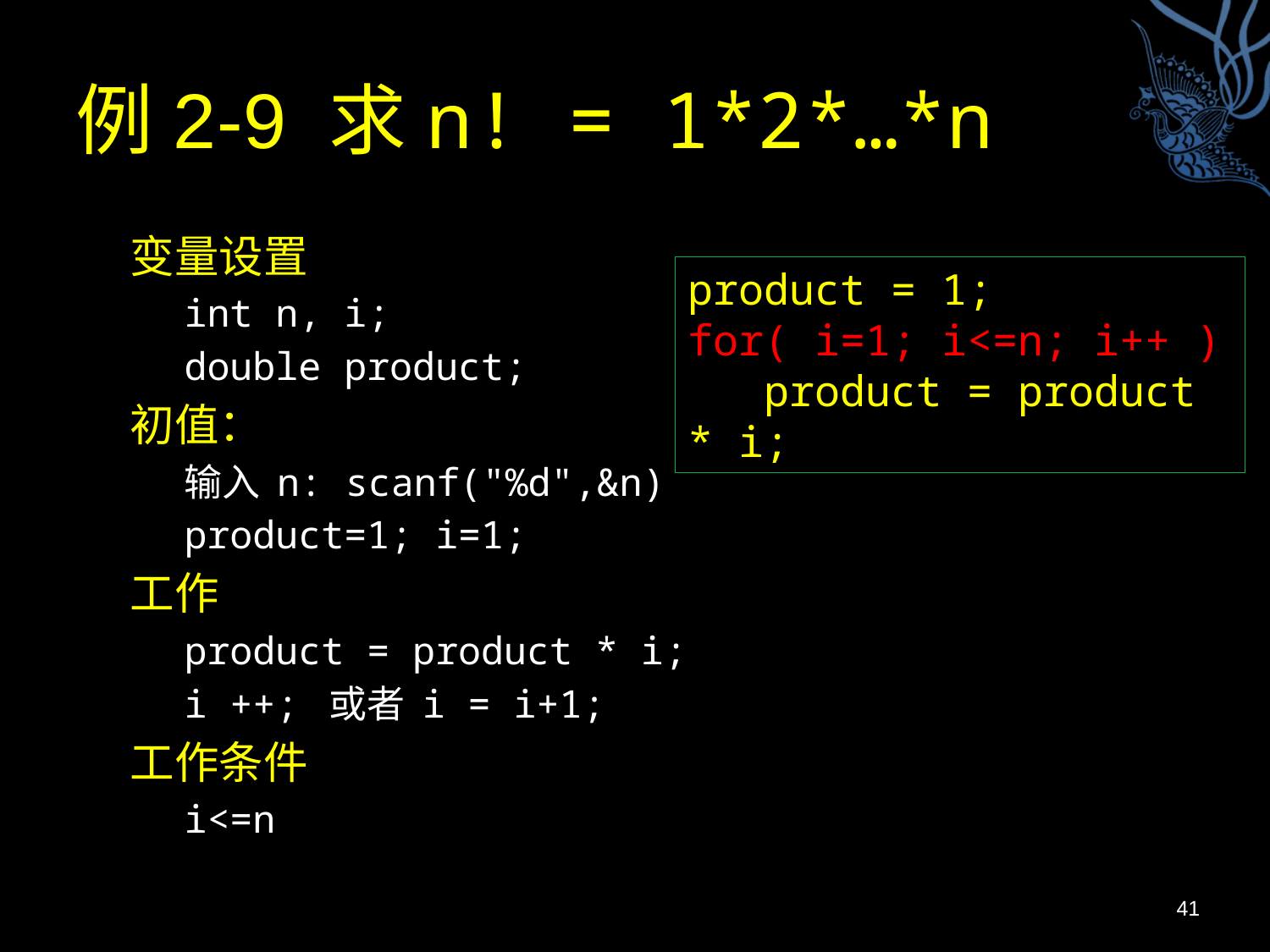

# 例2-9 求n! = 1*2*…*n
变量设置
int n, i;
double product;
初值：
输入 n: scanf("%d",&n)
product=1; i=1;
工作
product = product * i;
i ++; 或者 i = i+1;
工作条件
i<=n
product = 1;
for( i=1; i<=n; i++ )
   product = product * i;
41